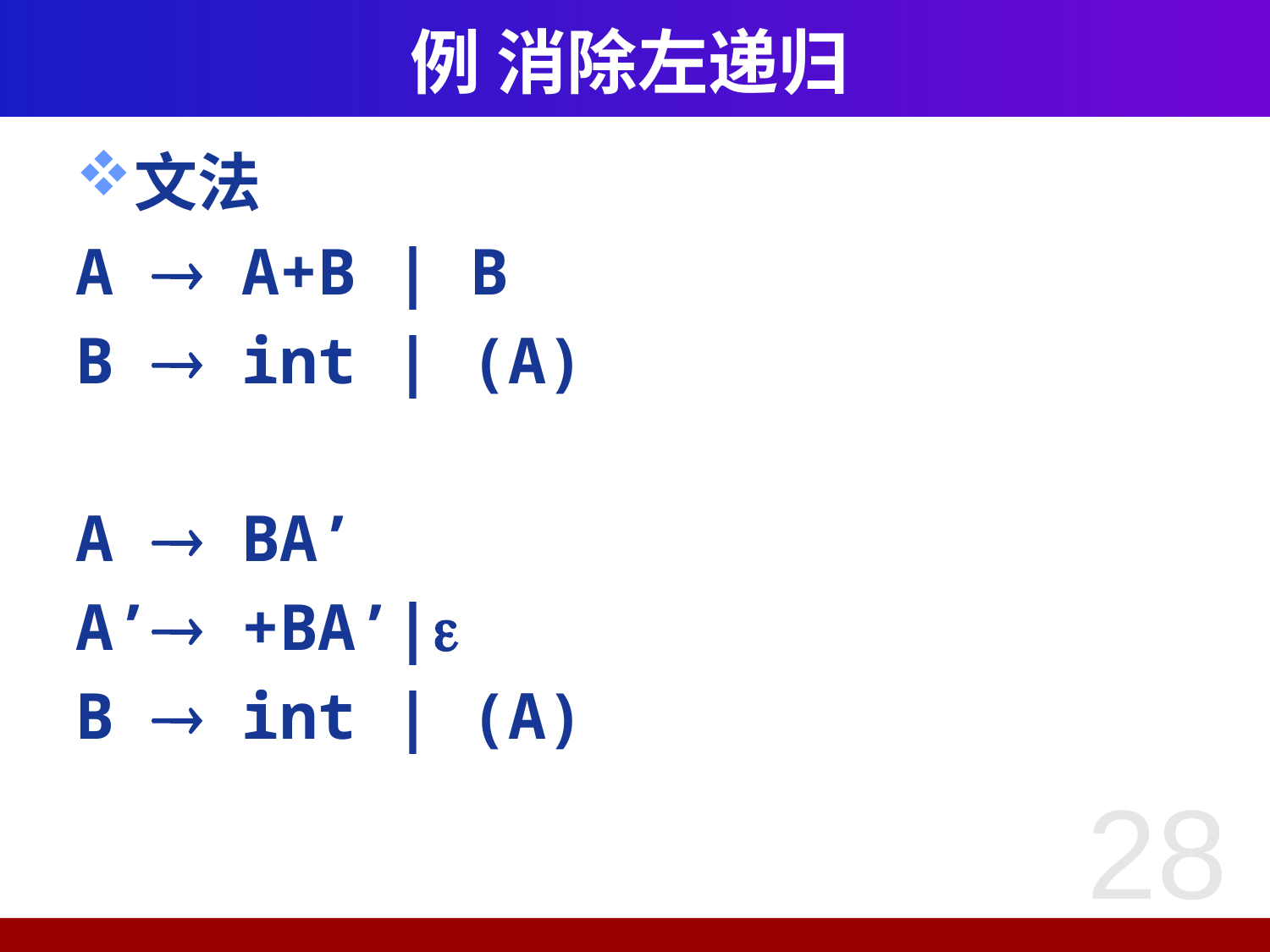

# 例 消除左递归
文法
A → A+B | B
B → int | (A)

A → BA’
A’→ +BA’|ε
B → int | (A)

28